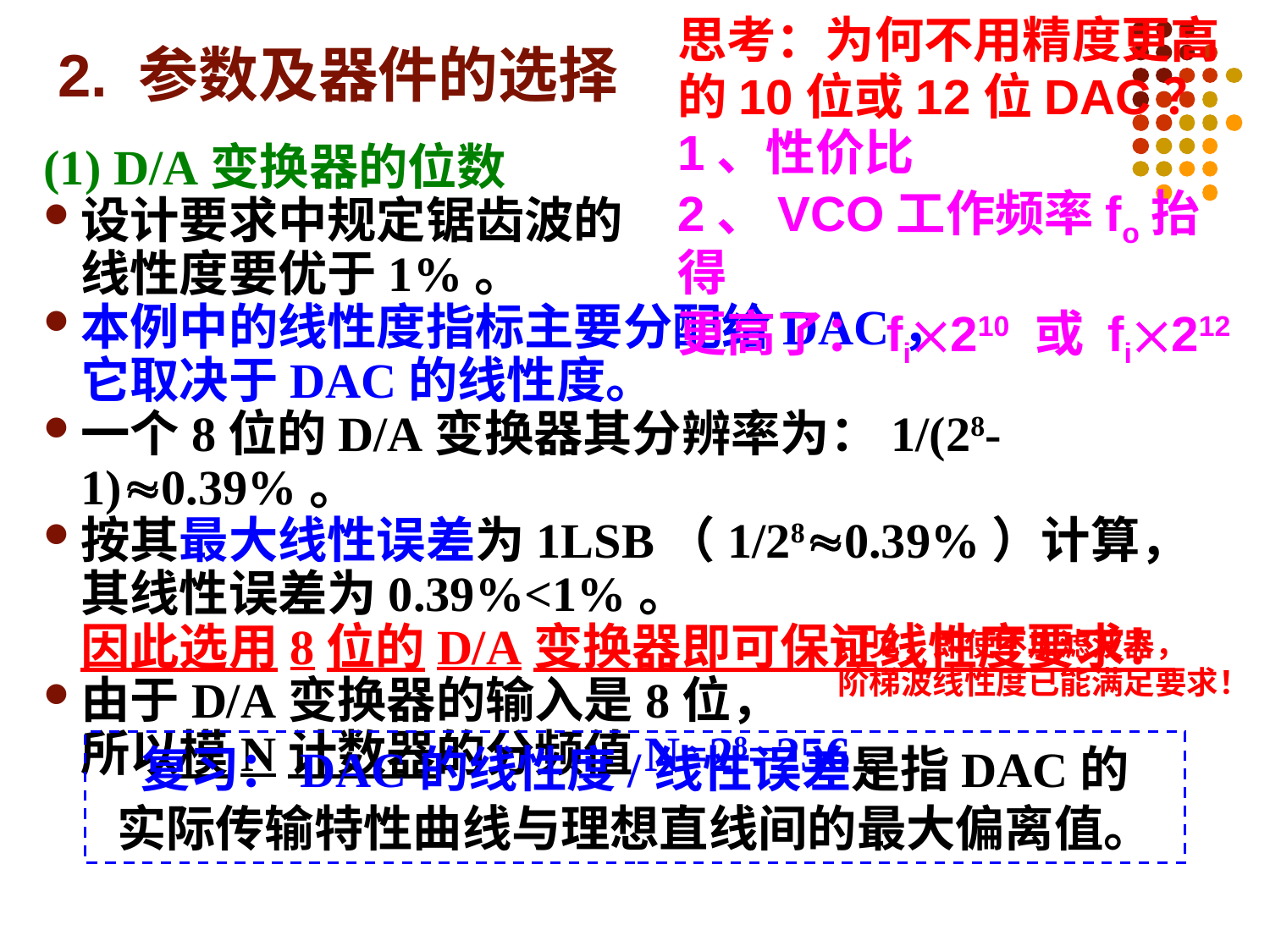

思考：为何不用精度更高的10位或12位DAC？
1、性价比
2、VCO工作频率fo抬得
更高了：fi×210 或 fi×212
# 2. 参数及器件的选择
(1) D/A变换器的位数
设计要求中规定锯齿波的
线性度要优于1%。
本例中的线性度指标主要分配给DAC，
它取决于DAC的线性度。
一个8位的D/A变换器其分辨率为：1/(28-1)≈0.39%。
按其最大线性误差为1LSB（1/28≈0.39%）计算，
其线性误差为0.39%<1%。
因此选用8位的D/A变换器即可保证线性度要求！
由于D/A变换器的输入是8位，
所以模N计数器的分频值N=28=256。
可见，即使不加滤波器，
阶梯波线性度已能满足要求！
复习：DAC的线性度/线性误差是指DAC的
实际传输特性曲线与理想直线间的最大偏离值。